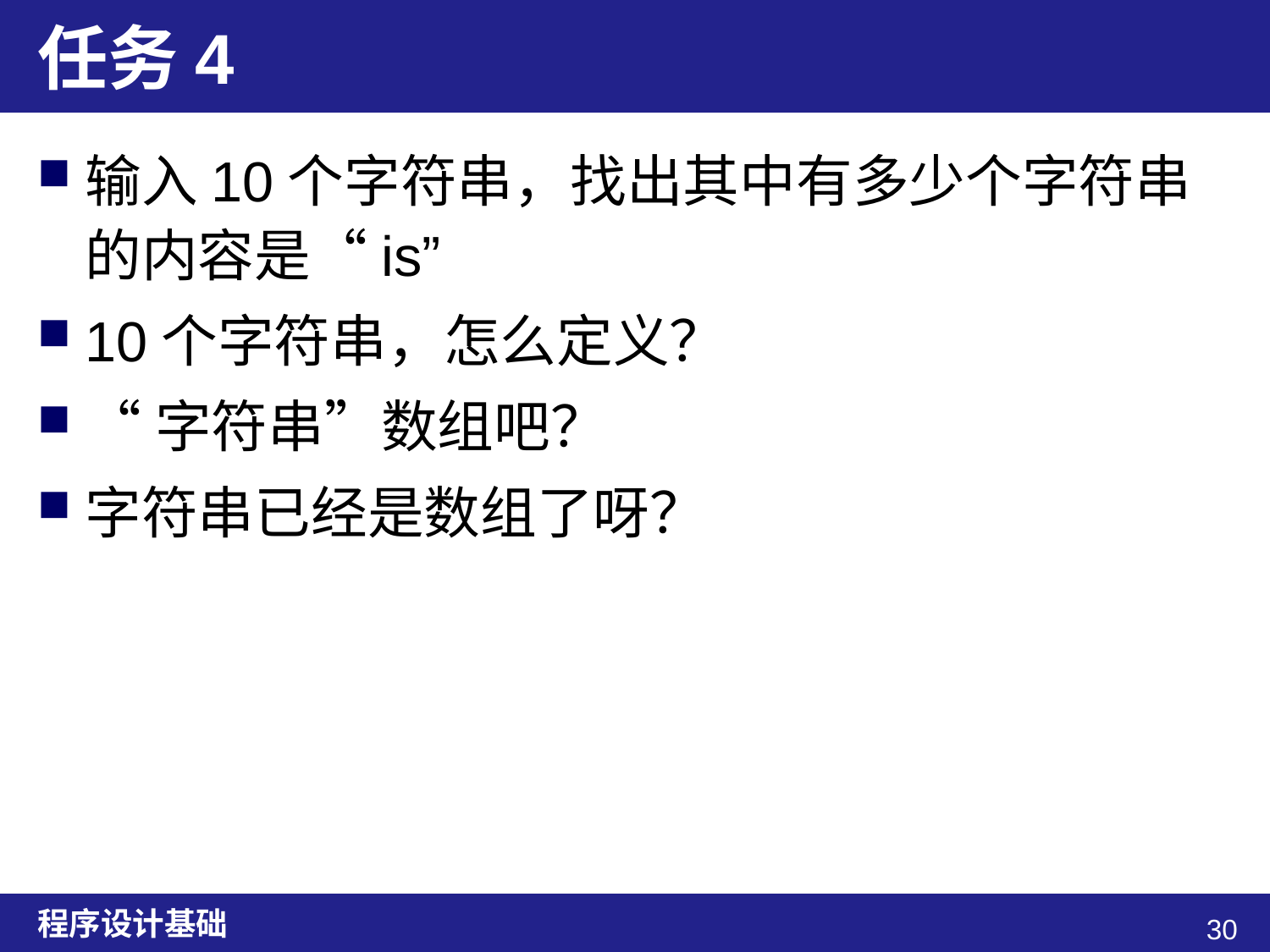

# 任务4
输入10个字符串，找出其中有多少个字符串的内容是“is”
10个字符串，怎么定义？
“字符串”数组吧？
字符串已经是数组了呀？